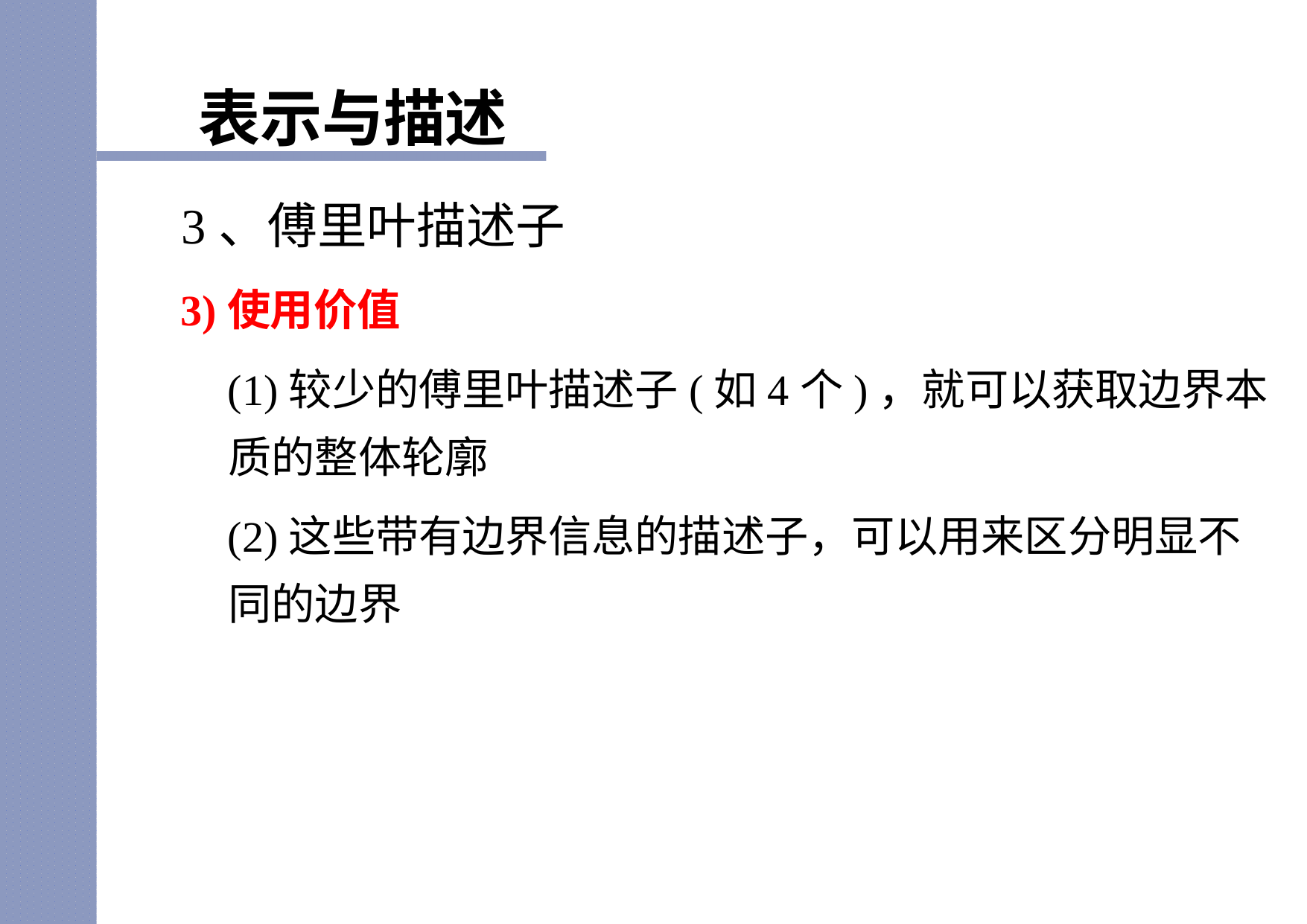

# 表示与描述
3、傅里叶描述子
3)使用价值
(1)较少的傅里叶描述子(如4个)，就可以获取边界本质的整体轮廓
(2)这些带有边界信息的描述子，可以用来区分明显不同的边界